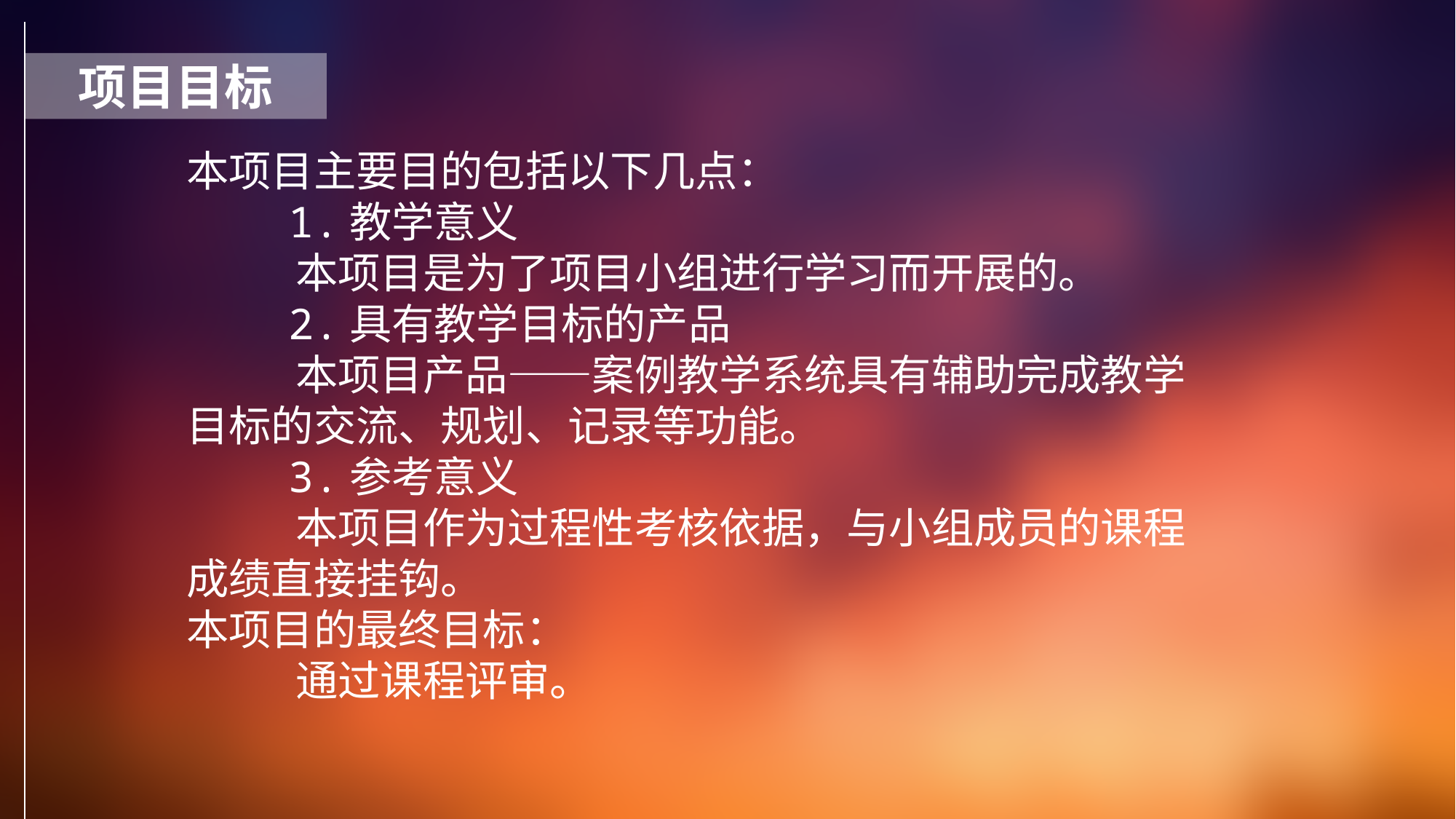

项目目标
本项目主要目的包括以下几点：
    1.教学意义
	本项目是为了项目小组进行学习而开展的。
    2.具有教学目标的产品
	本项目产品——案例教学系统具有辅助完成教学目标的交流、规划、记录等功能。
    3.参考意义
	本项目作为过程性考核依据，与小组成员的课程成绩直接挂钩。
本项目的最终目标：
	通过课程评审。